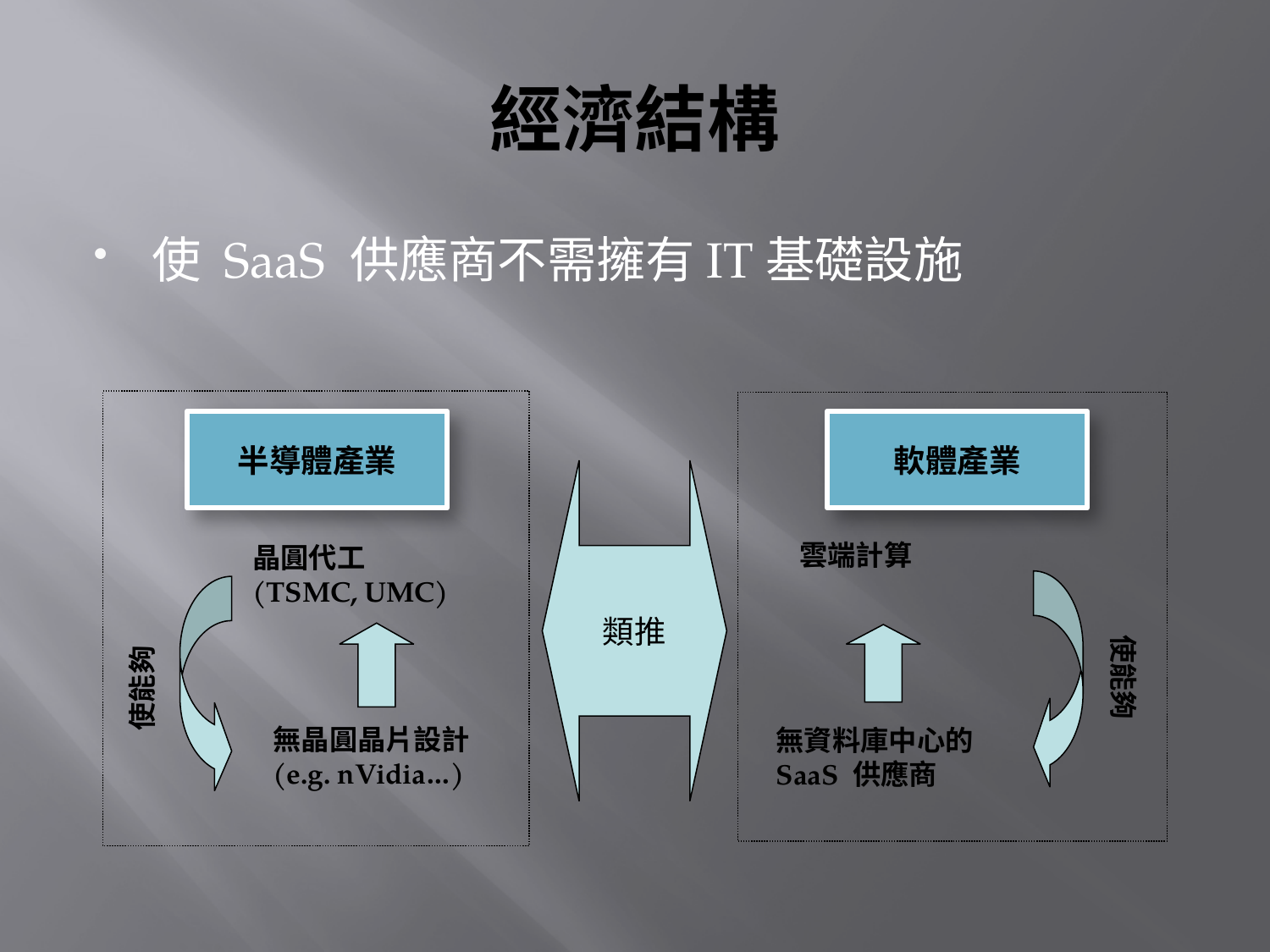

# 經濟結構
使 SaaS 供應商不需擁有IT基礎設施

類推
雲端計算
晶圓代工
(TSMC, UMC)

使能夠
使能夠
無晶圓晶片設計
(e.g. nVidia…)
無資料庫中心的
SaaS 供應商
半導體產業
軟體產業